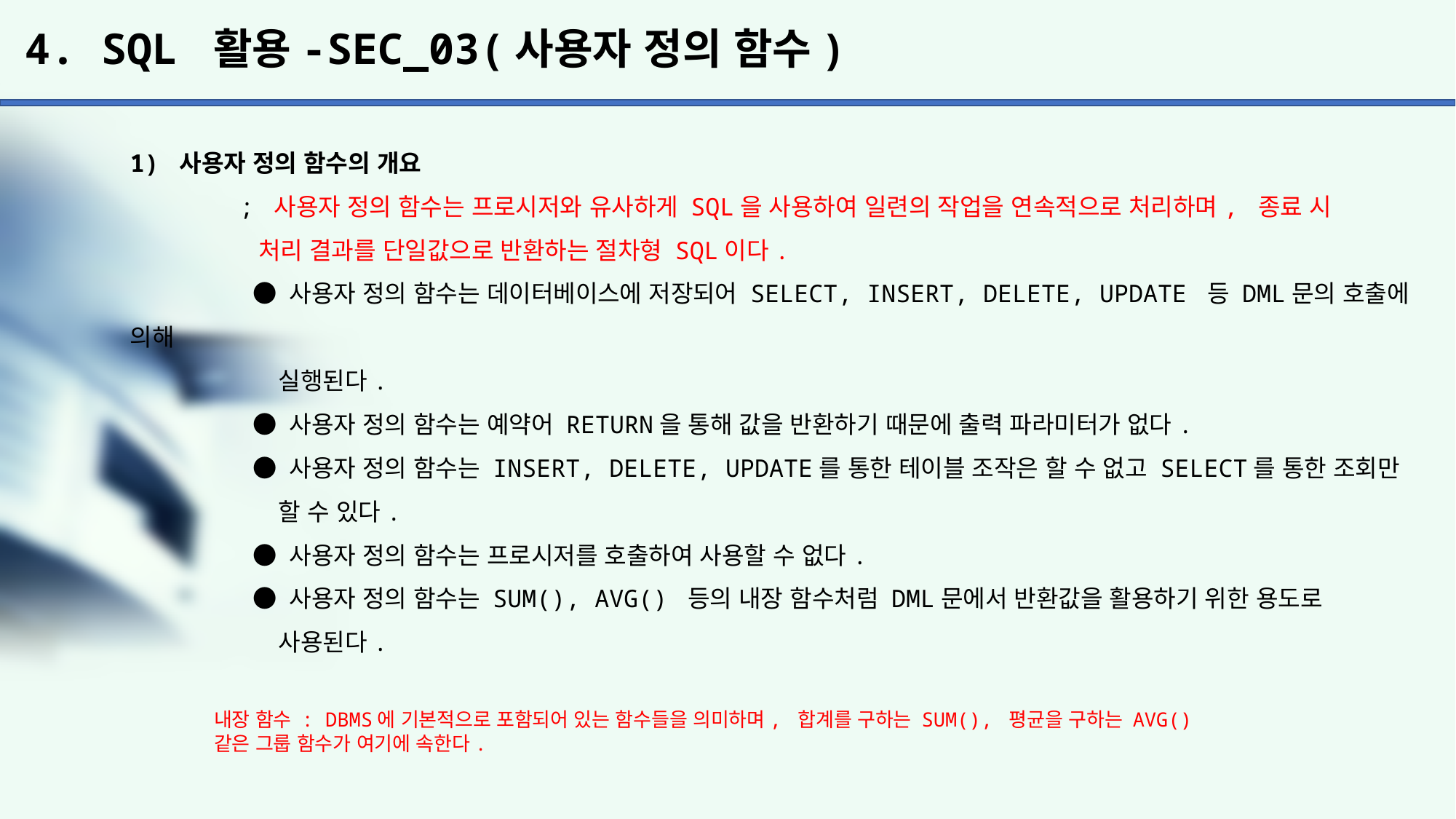

# 4. SQL 활용-SEC_03(사용자 정의 함수)
1) 사용자 정의 함수의 개요
	; 사용자 정의 함수는 프로시저와 유사하게 SQL을 사용하여 일련의 작업을 연속적으로 처리하며, 종료 시
	  처리 결과를 단일값으로 반환하는 절차형 SQL이다.
	  ● 사용자 정의 함수는 데이터베이스에 저장되어 SELECT, INSERT, DELETE, UPDATE 등 DML문의 호출에 의해
	     실행된다.
	  ● 사용자 정의 함수는 예약어 RETURN을 통해 값을 반환하기 때문에 출력 파라미터가 없다.
	  ● 사용자 정의 함수는 INSERT, DELETE, UPDATE를 통한 테이블 조작은 할 수 없고 SELECT를 통한 조회만
	     할 수 있다.
	  ● 사용자 정의 함수는 프로시저를 호출하여 사용할 수 없다.
	  ● 사용자 정의 함수는 SUM(), AVG() 등의 내장 함수처럼 DML문에서 반환값을 활용하기 위한 용도로
	     사용된다.
내장 함수 : DBMS에 기본적으로 포함되어 있는 함수들을 의미하며, 합계를 구하는 SUM(), 평균을 구하는 AVG() 같은 그룹 함수가 여기에 속한다.